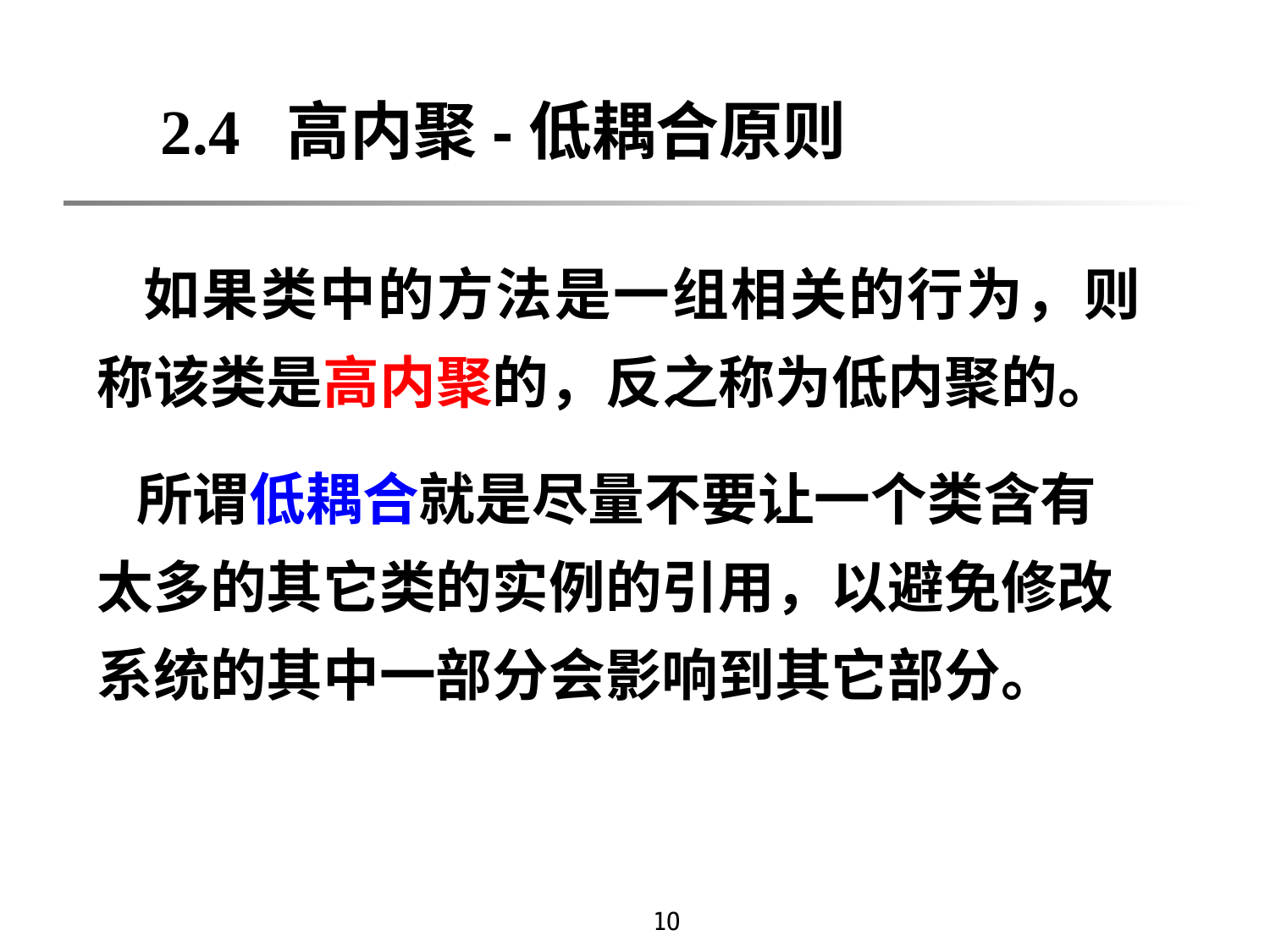

2.4  高内聚-低耦合原则

  如果类中的方法是一组相关的行为，则称该类是高内聚的，反之称为低内聚的。
  所谓低耦合就是尽量不要让一个类含有太多的其它类的实例的引用，以避免修改系统的其中一部分会影响到其它部分。

10